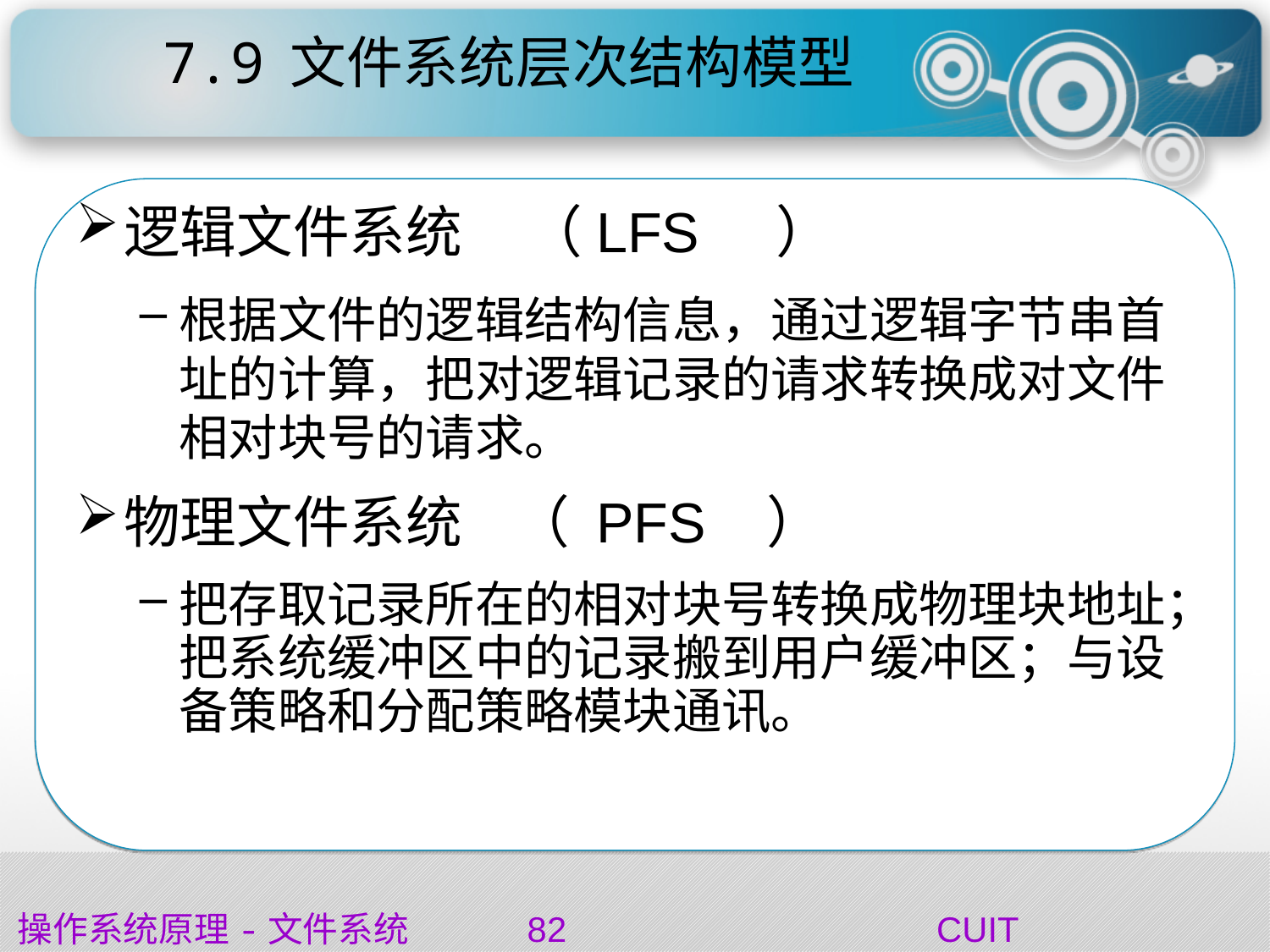

# 7.9	文件系统层次结构模型
逻辑文件系统     （LFS    ）
根据文件的逻辑结构信息，通过逻辑字节串首址的计算，把对逻辑记录的请求转换成对文件相对块号的请求。
物理文件系统    （ PFS   ）
把存取记录所在的相对块号转换成物理块地址；把系统缓冲区中的记录搬到用户缓冲区；与设备策略和分配策略模块通讯。